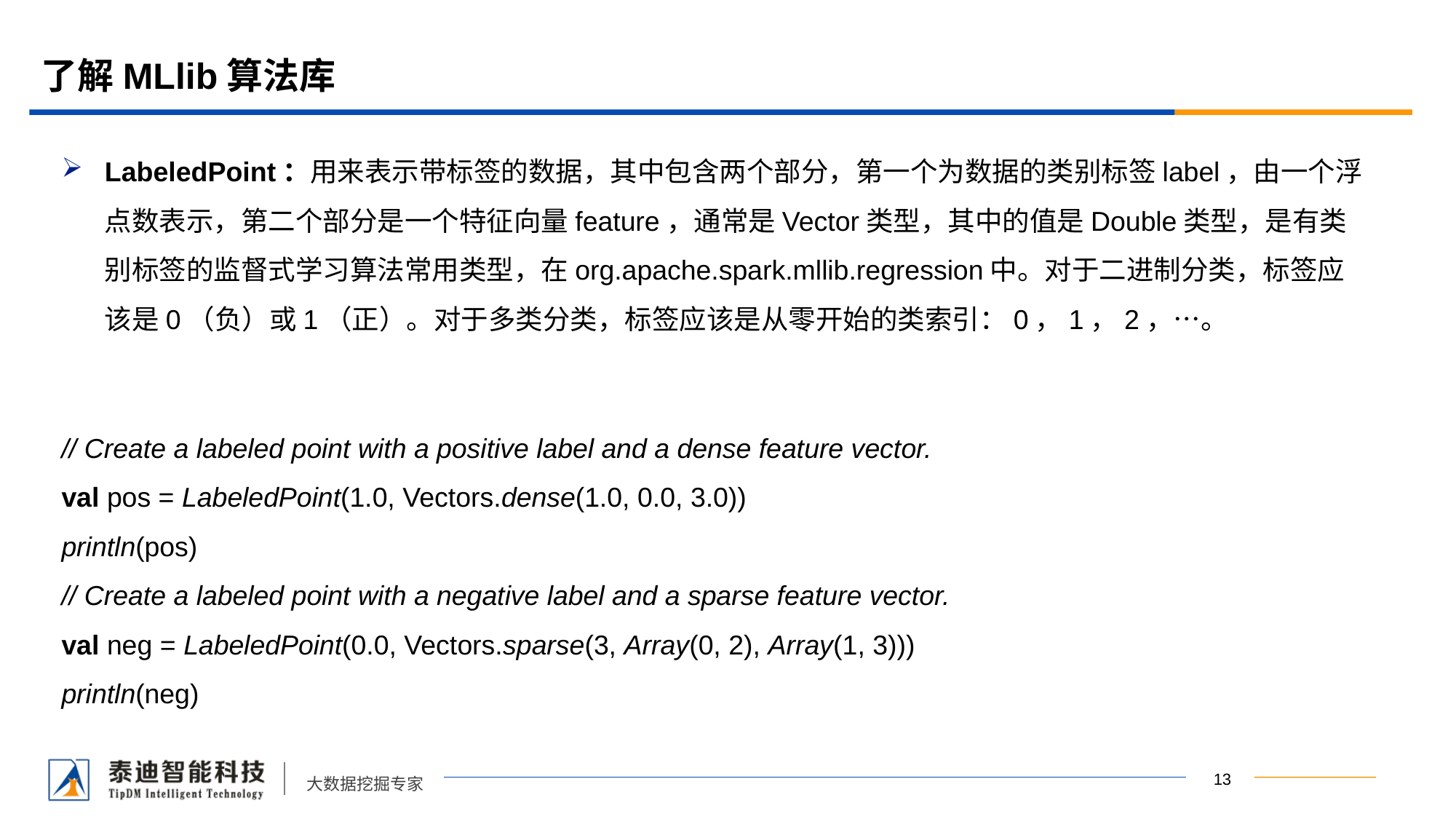

# 了解MLlib算法库
LabeledPoint：用来表示带标签的数据，其中包含两个部分，第一个为数据的类别标签label，由一个浮点数表示，第二个部分是一个特征向量feature，通常是Vector类型，其中的值是Double类型，是有类别标签的监督式学习算法常用类型，在org.apache.spark.mllib.regression中。对于二进制分类，标签应该是0（负）或1（正）。对于多类分类，标签应该是从零开始的类索引：0，1，2，…。

// Create a labeled point with a positive label and a dense feature vector.
val pos = LabeledPoint(1.0, Vectors.dense(1.0, 0.0, 3.0))
println(pos)
// Create a labeled point with a negative label and a sparse feature vector.
val neg = LabeledPoint(0.0, Vectors.sparse(3, Array(0, 2), Array(1, 3)))
println(neg)